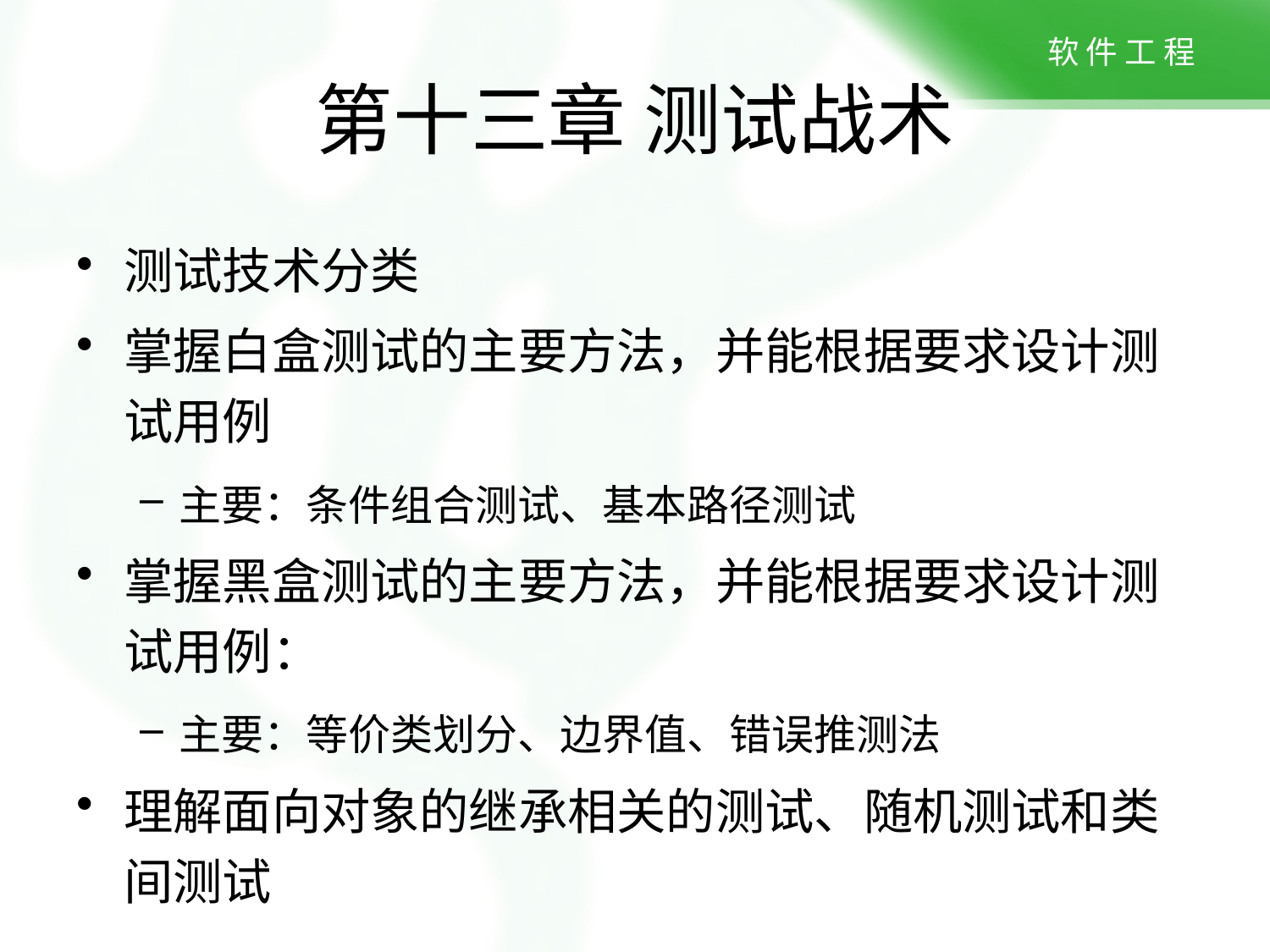

# 第十三章 测试战术
测试技术分类
掌握白盒测试的主要方法，并能根据要求设计测试用例
主要：条件组合测试、基本路径测试
掌握黑盒测试的主要方法，并能根据要求设计测试用例：
主要：等价类划分、边界值、错误推测法
理解面向对象的继承相关的测试、随机测试和类间测试